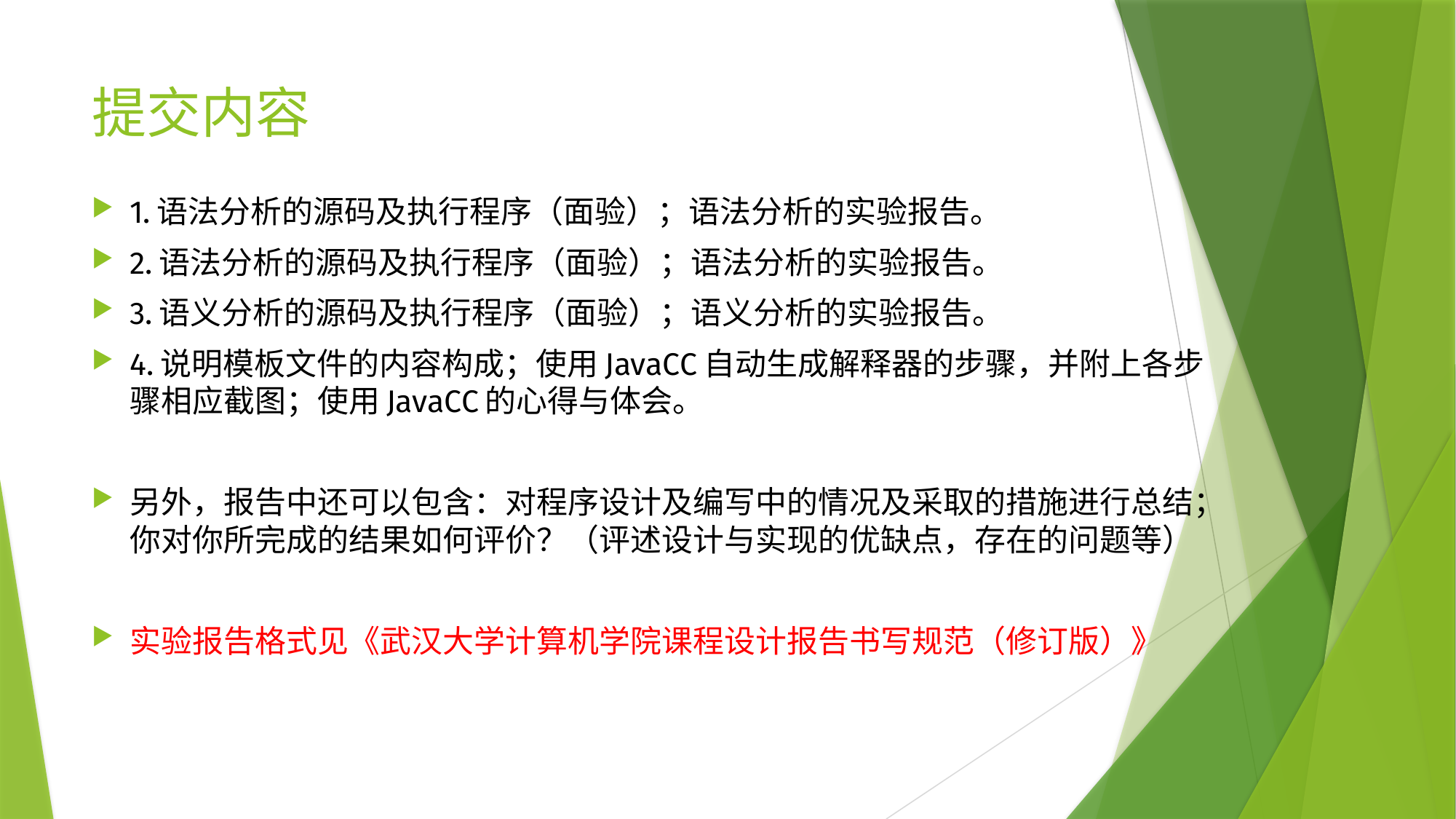

# 提交内容
1.语法分析的源码及执行程序（面验）；语法分析的实验报告。
2.语法分析的源码及执行程序（面验）；语法分析的实验报告。
3.语义分析的源码及执行程序（面验）；语义分析的实验报告。
4.说明模板文件的内容构成；使用JavaCC自动生成解释器的步骤，并附上各步骤相应截图；使用JavaCC的心得与体会。

另外，报告中还可以包含：对程序设计及编写中的情况及采取的措施进行总结；你对你所完成的结果如何评价？（评述设计与实现的优缺点，存在的问题等）

实验报告格式见《武汉大学计算机学院课程设计报告书写规范（修订版）》